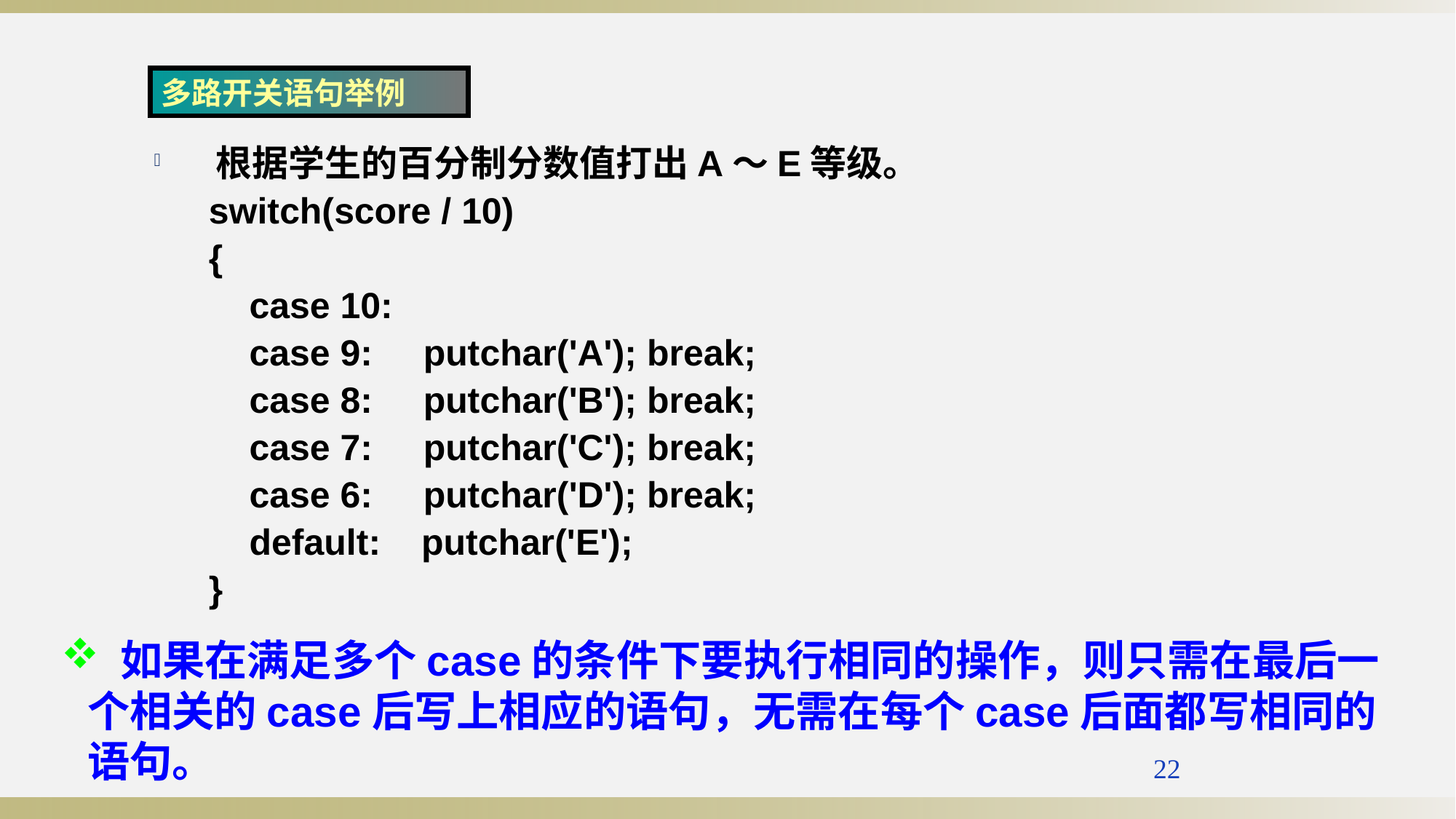

多路开关语句举例
根据学生的百分制分数值打出A～E等级。
switch(score / 10)
{
    case 10:
    case 9:     putchar('A'); break;
    case 8:     putchar('B'); break;
    case 7:     putchar('C'); break;
    case 6:     putchar('D'); break;
    default:    putchar('E');
}
 如果在满足多个case的条件下要执行相同的操作，则只需在最后一个相关的case后写上相应的语句，无需在每个case后面都写相同的语句。
22